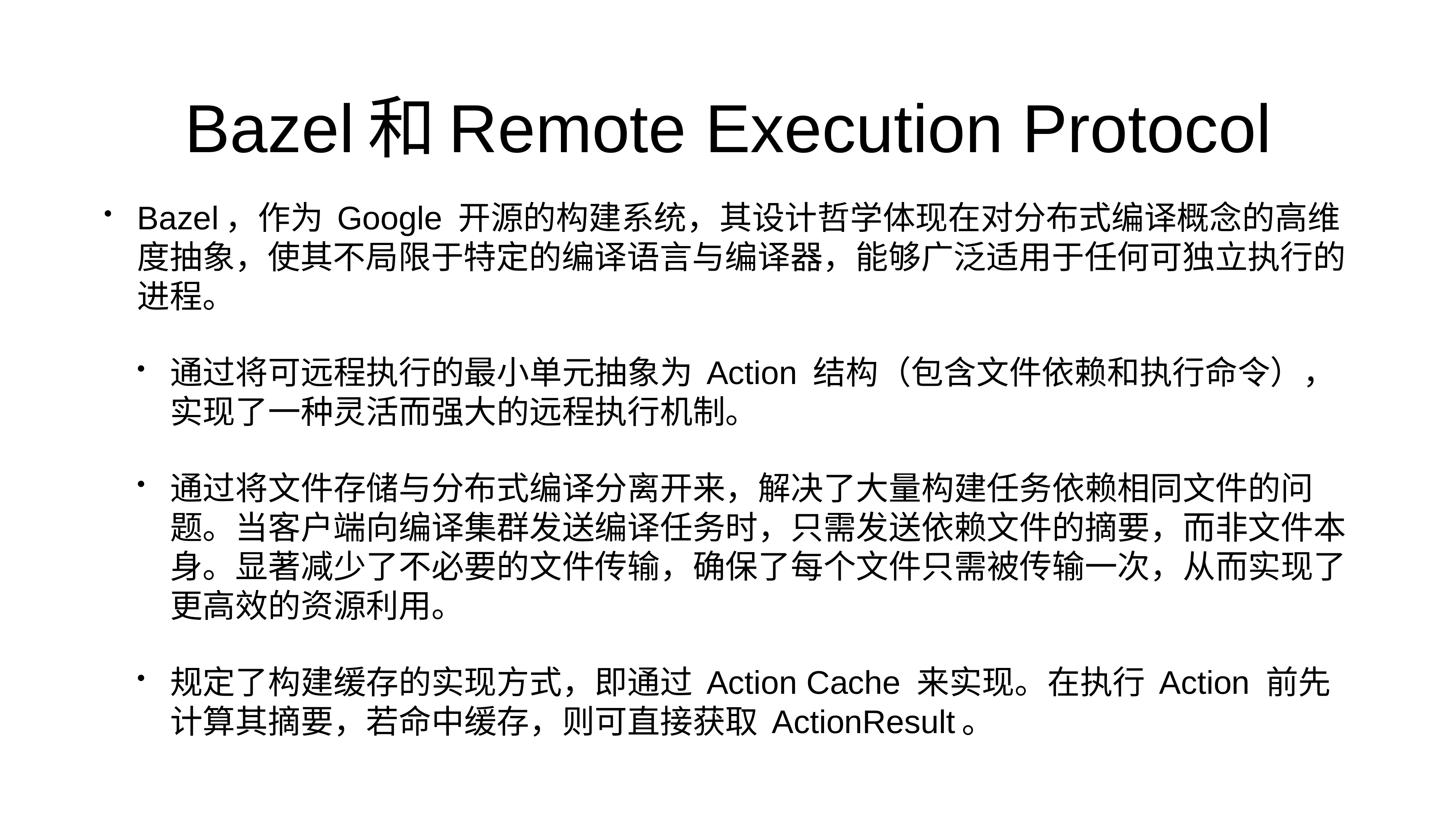

# Bazel和Remote Execution Protocol
Bazel，作为 Google 开源的构建系统，其设计哲学体现在对分布式编译概念的高维度抽象，使其不局限于特定的编译语言与编译器，能够广泛适用于任何可独立执行的进程。
通过将可远程执行的最小单元抽象为 Action 结构（包含文件依赖和执行命令），实现了一种灵活而强大的远程执行机制。
通过将文件存储与分布式编译分离开来，解决了大量构建任务依赖相同文件的问题。当客户端向编译集群发送编译任务时，只需发送依赖文件的摘要，而非文件本身。显著减少了不必要的文件传输，确保了每个文件只需被传输一次，从而实现了更高效的资源利用。
规定了构建缓存的实现方式，即通过 Action Cache 来实现。在执行 Action 前先计算其摘要，若命中缓存，则可直接获取 ActionResult。